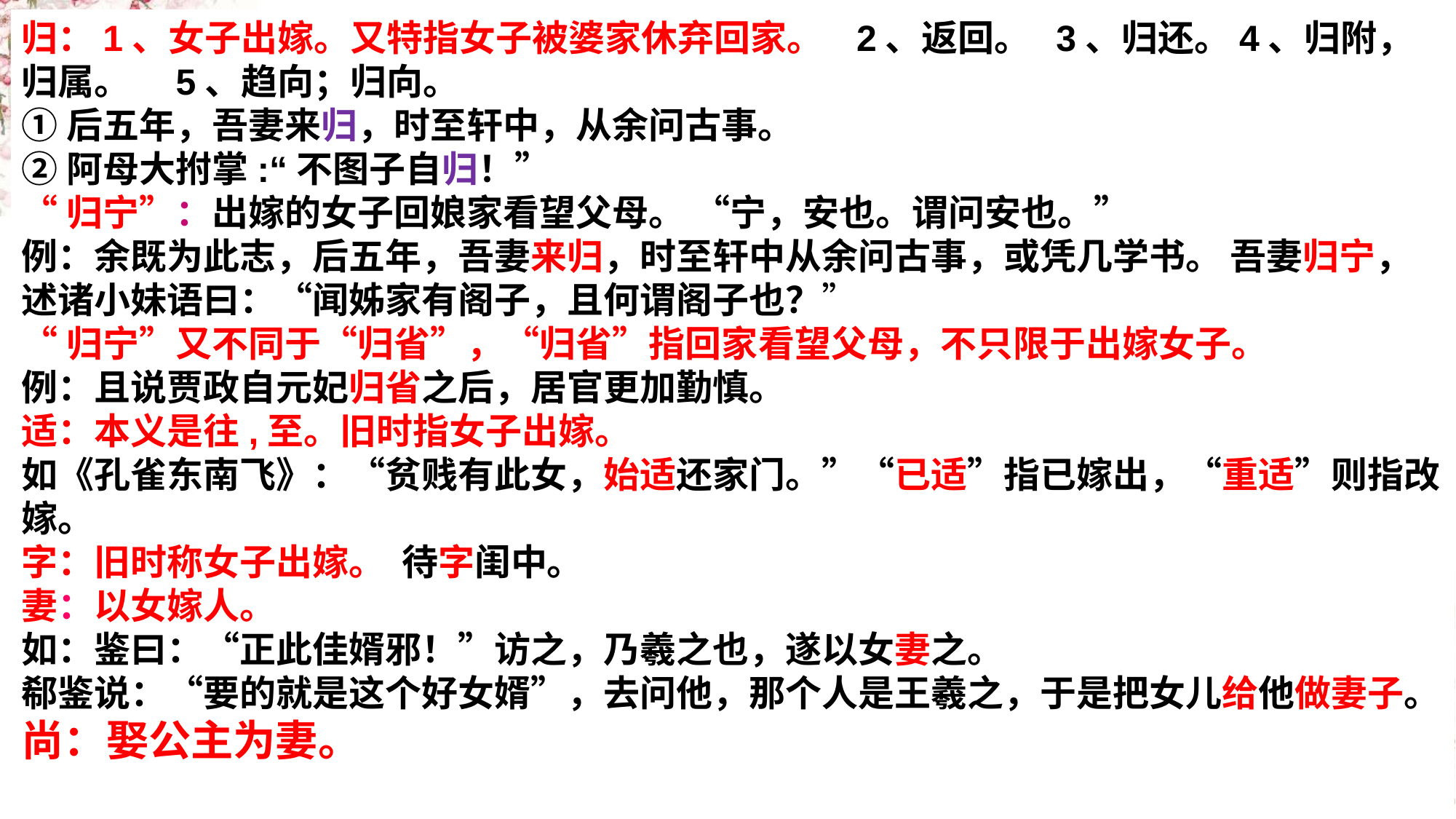

归：1、女子出嫁。又特指女子被婆家休弃回家。   2、返回。  3、归还。4、归附，归属。　5、趋向；归向。
①后五年，吾妻来归，时至轩中，从余问古事。
②阿母大拊掌:“不图子自归！”
“归宁”：出嫁的女子回娘家看望父母。 “宁，安也。谓问安也。”
例：余既为此志，后五年，吾妻来归，时至轩中从余问古事，或凭几学书。 吾妻归宁，述诸小妹语曰：“闻姊家有阁子，且何谓阁子也？”
“归宁”又不同于“归省”，“归省”指回家看望父母，不只限于出嫁女子。
例：且说贾政自元妃归省之后，居官更加勤慎。
适：本义是往,至。旧时指女子出嫁。
如《孔雀东南飞》：“贫贱有此女，始适还家门。”“已适”指已嫁出，“重适”则指改嫁。
字：旧时称女子出嫁。  待字闺中。
妻：以女嫁人。
如：鉴曰：“正此佳婿邪！”访之，乃羲之也，遂以女妻之。
郗鉴说：“要的就是这个好女婿”，去问他，那个人是王羲之，于是把女儿给他做妻子。
尚：娶公主为妻。

5